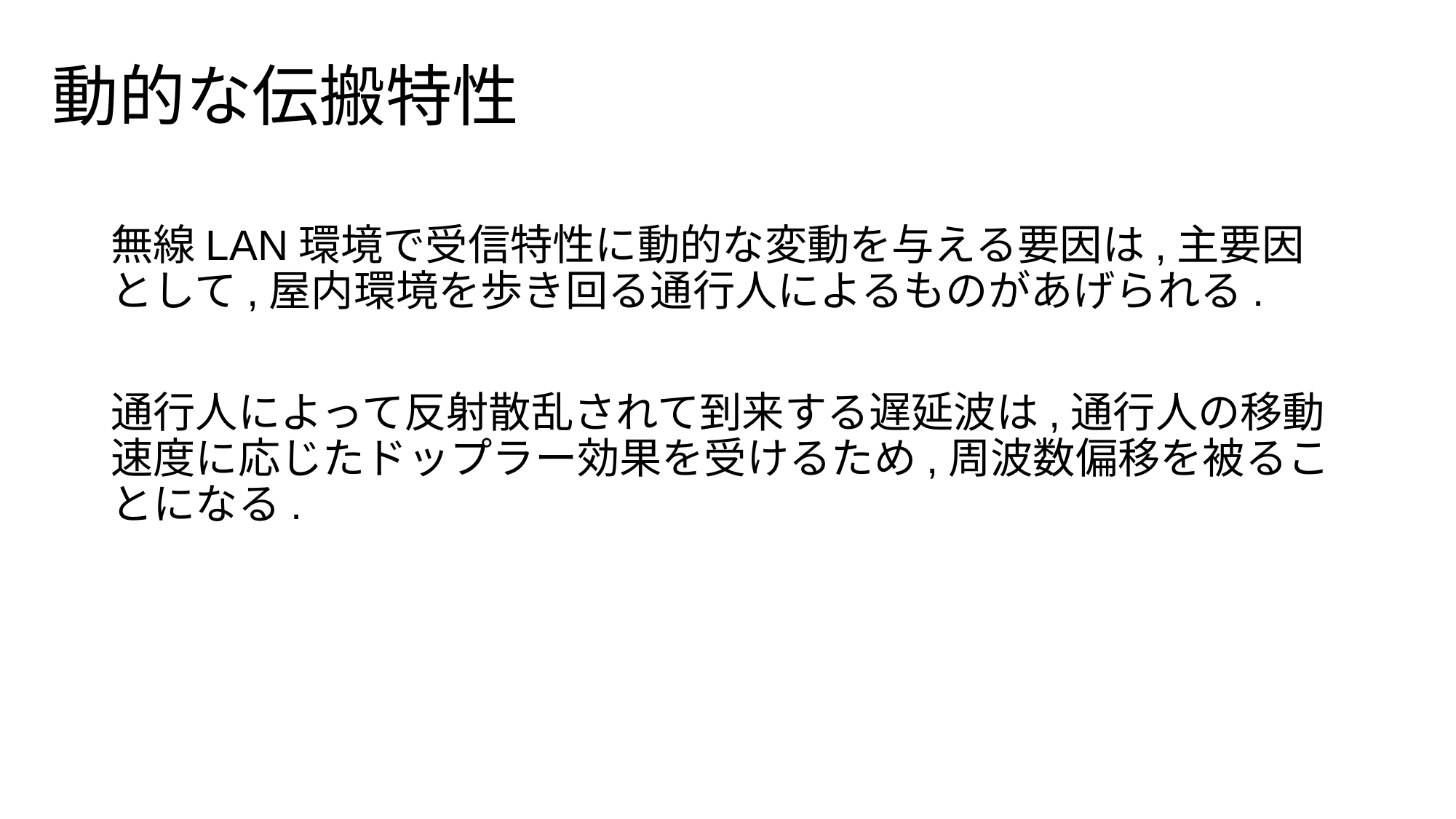

# 動的な伝搬特性
無線LAN環境で受信特性に動的な変動を与える要因は,主要因として,屋内環境を歩き回る通行人によるものがあげられる.

通行人によって反射散乱されて到来する遅延波は,通行人の移動速度に応じたドップラー効果を受けるため,周波数偏移を被ることになる.